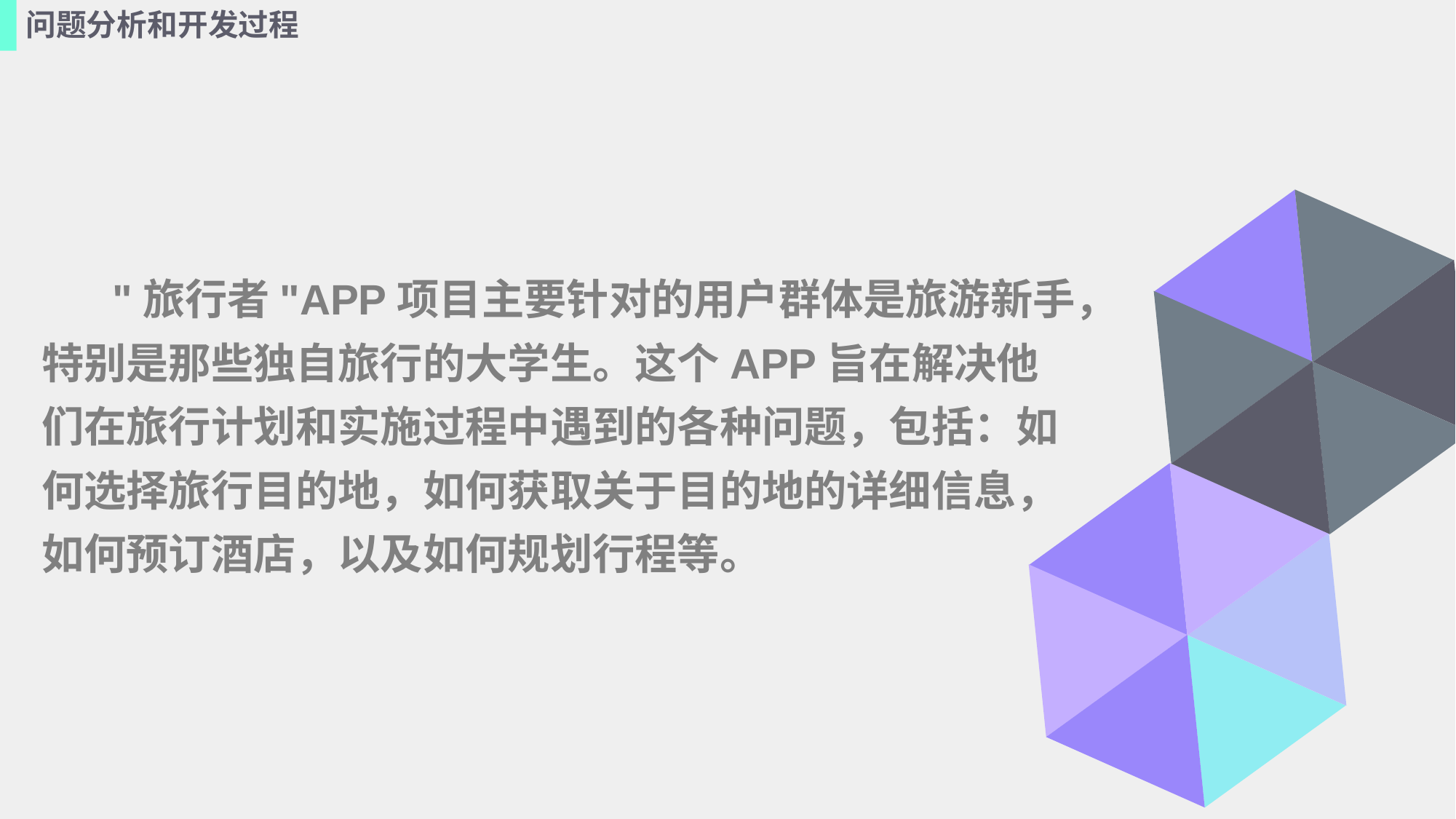

问题分析和开发过程

      "旅行者"APP项目主要针对的用户群体是旅游新手，特别是那些独自旅行的大学生。这个APP旨在解决他们在旅行计划和实施过程中遇到的各种问题，包括：如何选择旅行目的地，如何获取关于目的地的详细信息，如何预订酒店，以及如何规划行程等。